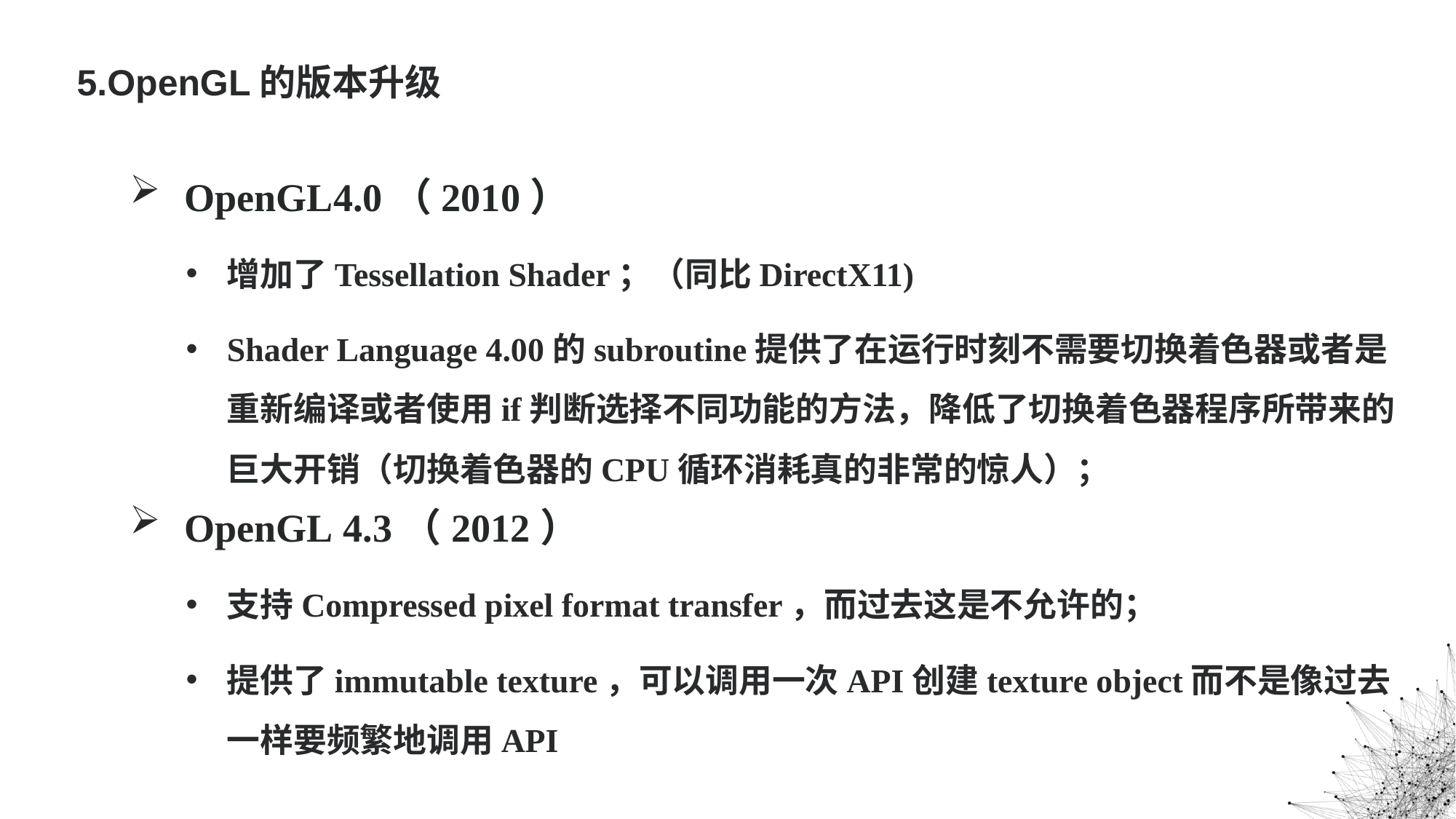

5.OpenGL的版本升级

OpenGL4.0（2010）
增加了Tessellation Shader；（同比DirectX11)
Shader Language 4.00的subroutine提供了在运行时刻不需要切换着色器或者是重新编译或者使用if判断选择不同功能的方法，降低了切换着色器程序所带来的巨大开销（切换着色器的CPU循环消耗真的非常的惊人）；
OpenGL 4.3（2012）
支持Compressed pixel format transfer，而过去这是不允许的；
提供了immutable texture，可以调用一次API创建texture object而不是像过去一样要频繁地调用API